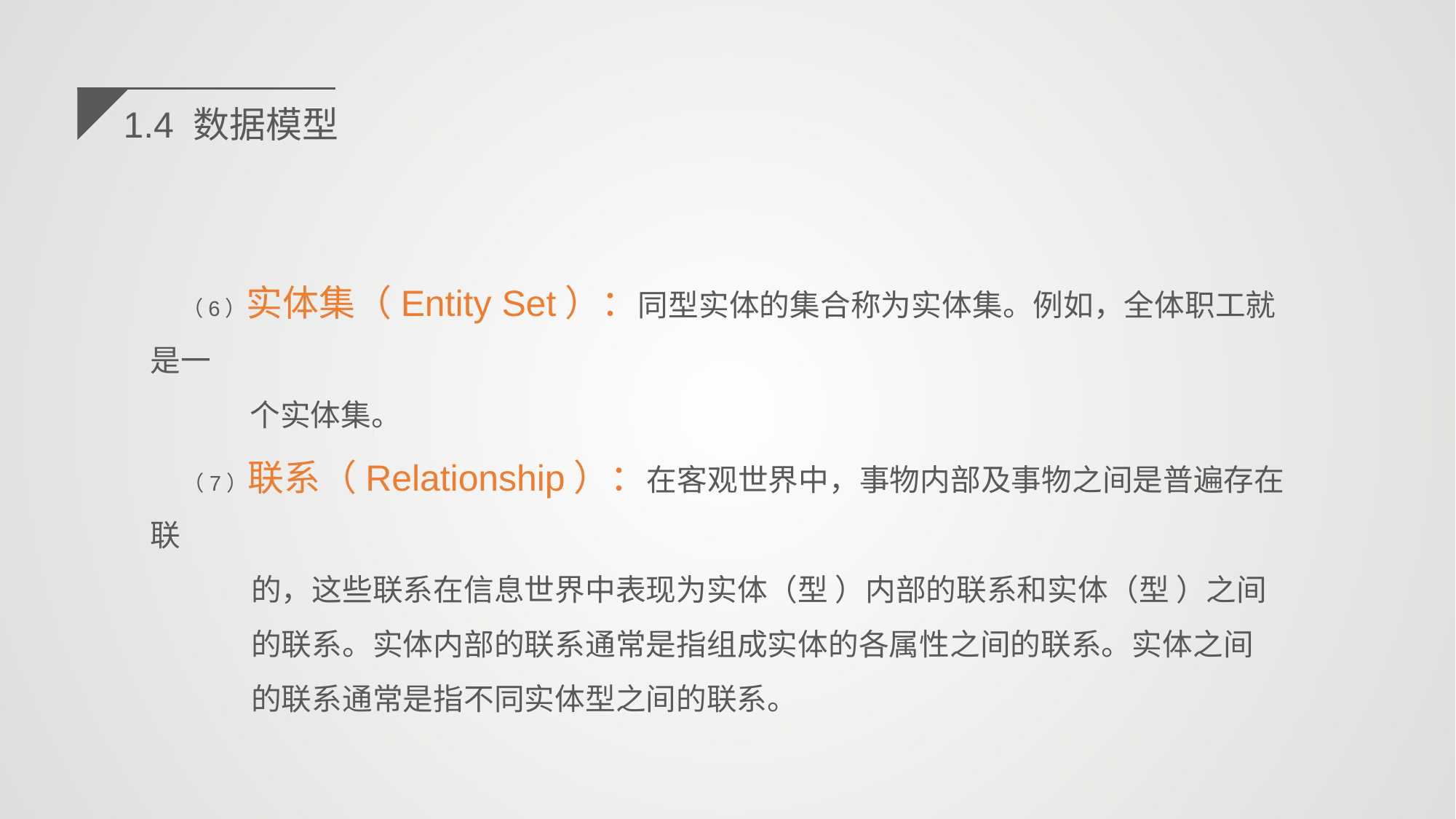

1.4 数据模型
（6）实体集（Entity Set）：同型实体的集合称为实体集。例如，全体职工就是一
         个实体集。
（7）联系（Relationship）：在客观世界中，事物内部及事物之间是普遍存在联
         的，这些联系在信息世界中表现为实体（型 ）内部的联系和实体（型 ）之间
         的联系。实体内部的联系通常是指组成实体的各属性之间的联系。实体之间
         的联系通常是指不同实体型之间的联系。